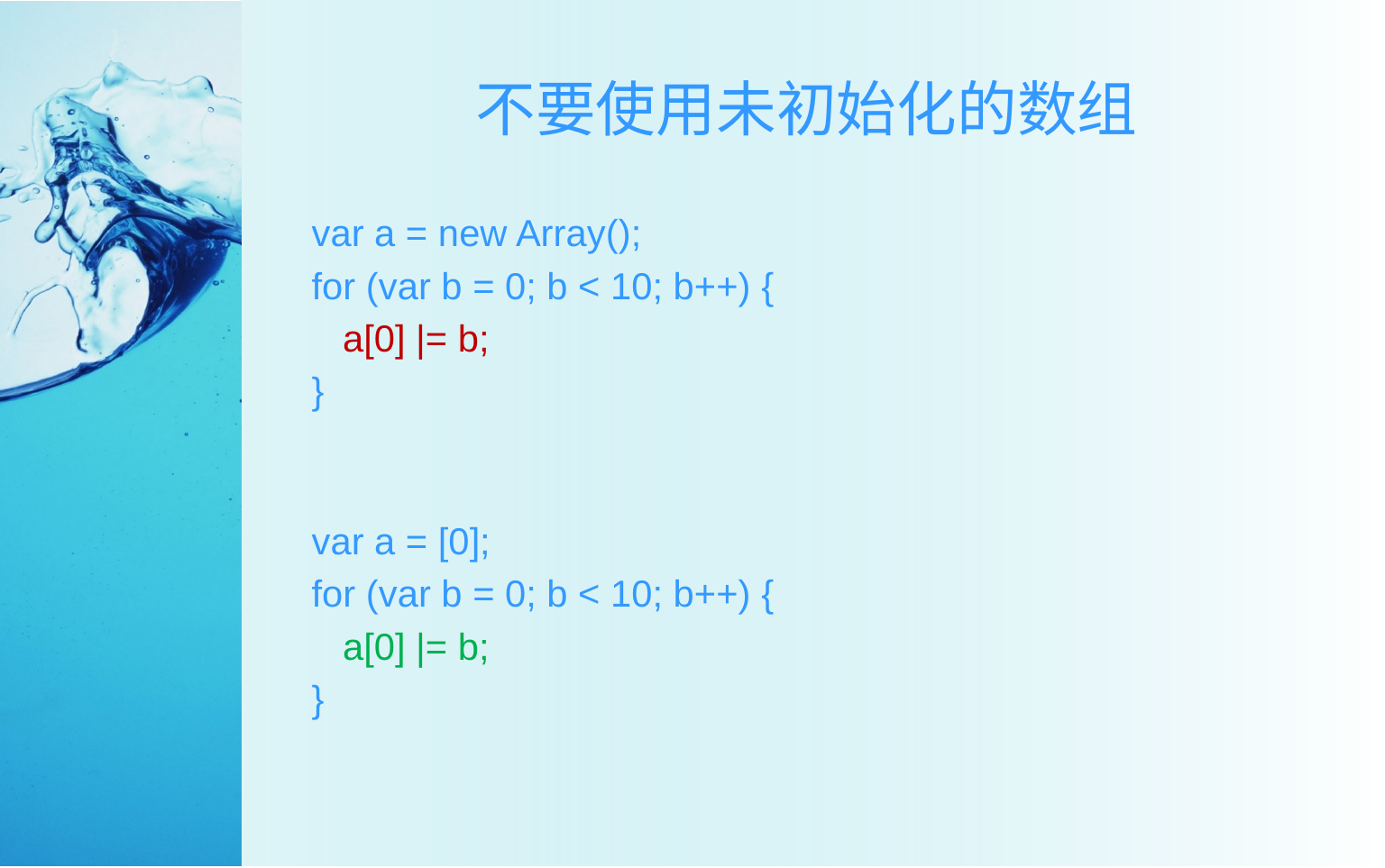

# 不要使用未初始化的数组
var a = new Array();
for (var b = 0; b < 10; b++) {
   a[0] |= b;
}

var a = [0];
for (var b = 0; b < 10; b++) {
   a[0] |= b;
}